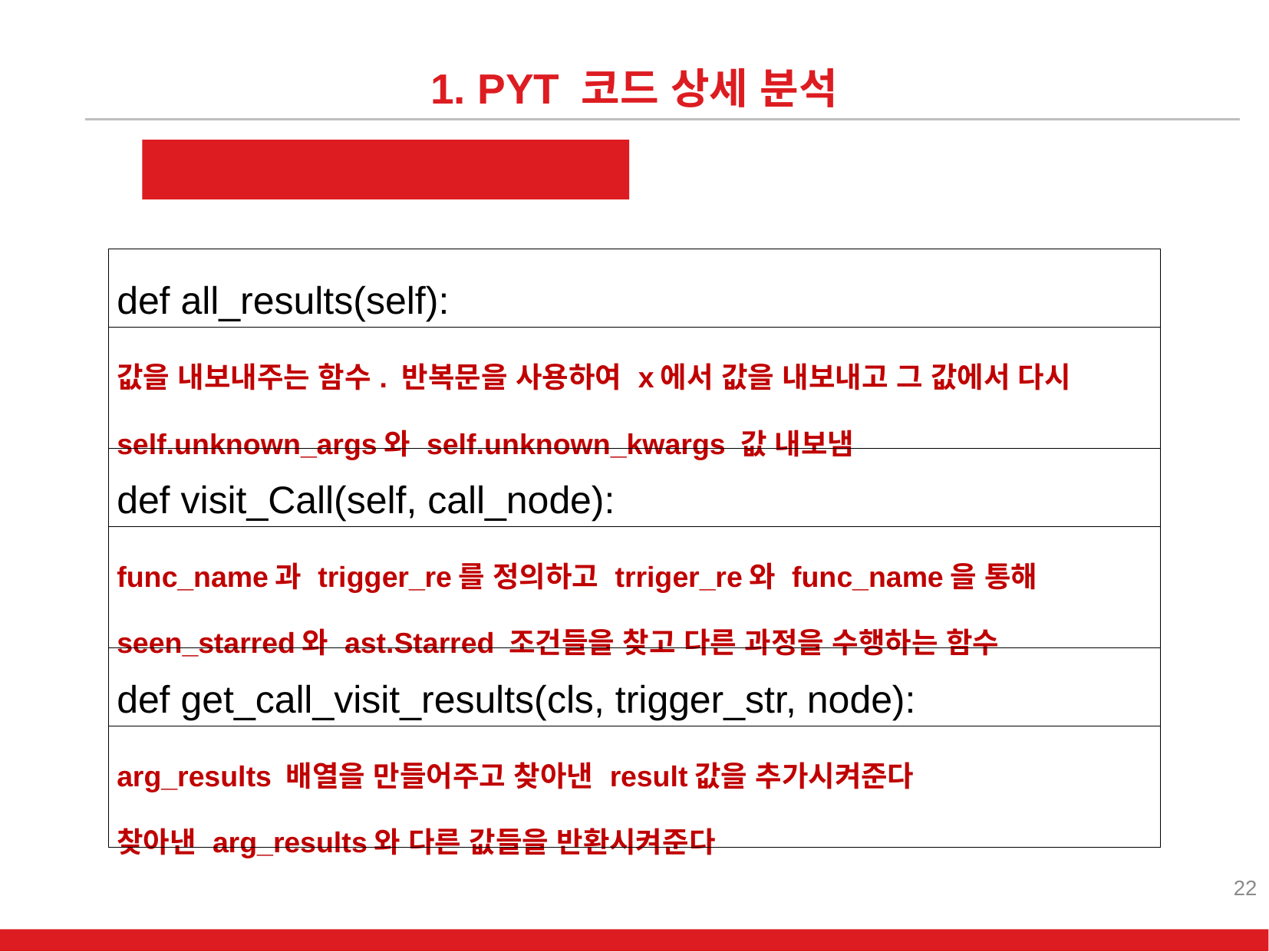

1. PYT 코드 상세 분석
call_visitor.py
| def all\_results(self): |
| --- |
| 값을 내보내주는 함수. 반복문을 사용하여 x에서 값을 내보내고 그 값에서 다시 self.unknown\_args와 self.unknown\_kwargs 값 내보냄 |
| def visit\_Call(self, call\_node): |
| func\_name과 trigger\_re를 정의하고 trriger\_re와 func\_name을 통해 seen\_starred와 ast.Starred 조건들을 찾고 다른 과정을 수행하는 함수 |
| def get\_call\_visit\_results(cls, trigger\_str, node): |
| arg\_results 배열을 만들어주고 찾아낸 result값을 추가시켜준다 찾아낸 arg\_results와 다른 값들을 반환시켜준다 |
22